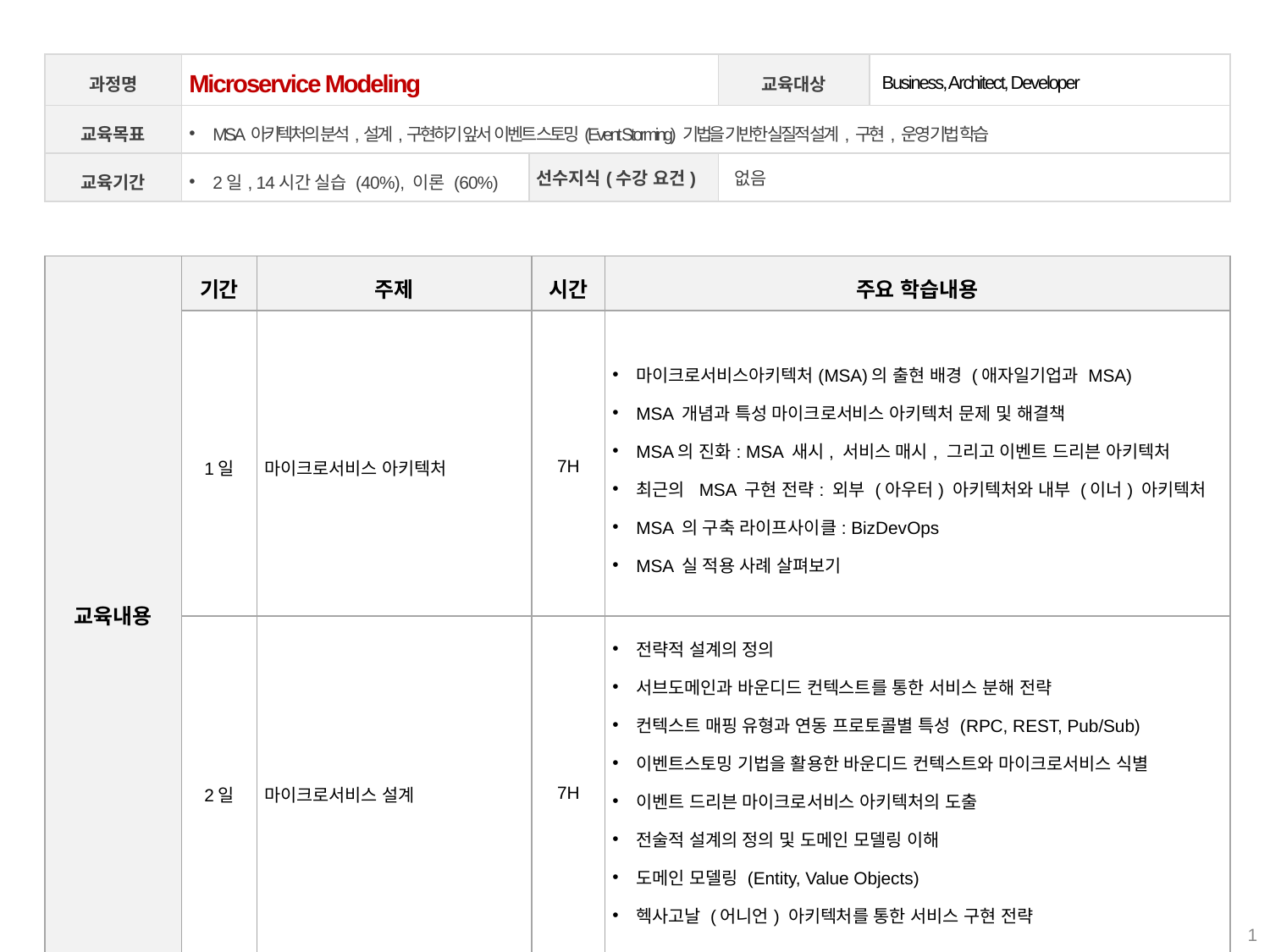

| 과정명 | Microservice Modeling | Track | 교육대상 | Business, Architect, Developer |
| --- | --- | --- | --- | --- |
| 교육목표 | MSA 아키텍처의 분석,설계,구현하기 앞서 이벤트 스토밍(Event Storming) 기법을 기반한 실질적 설계, 구현, 운영 기법 학습 |  |  |  |
| 교육기간 | 2일, 14시간 실습 (40%), 이론 (60%) | 선수지식(수강 요건) | 없음 |  |
| 교육내용 | 기간 | 주제 | 시간 | 주요 학습내용 |
| --- | --- | --- | --- | --- |
|  | 1일 | 마이크로서비스 아키텍처 | 7H | 마이크로서비스아키텍처(MSA)의 출현 배경 (애자일기업과 MSA) MSA 개념과 특성 마이크로서비스 아키텍처 문제 및 해결책 MSA의 진화: MSA 새시, 서비스 매시, 그리고 이벤트 드리븐 아키텍처 최근의 MSA 구현 전략: 외부 (아우터) 아키텍처와 내부 (이너) 아키텍처 MSA 의 구축 라이프사이클: BizDevOps MSA 실 적용 사례 살펴보기 |
|  | 2일 | 마이크로서비스 설계 | 7H | 전략적 설계의 정의 서브도메인과 바운디드 컨텍스트를 통한 서비스 분해 전략 컨텍스트 매핑 유형과 연동 프로토콜별 특성 (RPC, REST, Pub/Sub) 이벤트스토밍 기법을 활용한 바운디드 컨텍스트와 마이크로서비스 식별 이벤트 드리븐 마이크로서비스 아키텍처의 도출 전술적 설계의 정의 및 도메인 모델링 이해 도메인 모델링 (Entity, Value Objects) 헥사고날 (어니언) 아키텍처를 통한 서비스 구현 전략 |